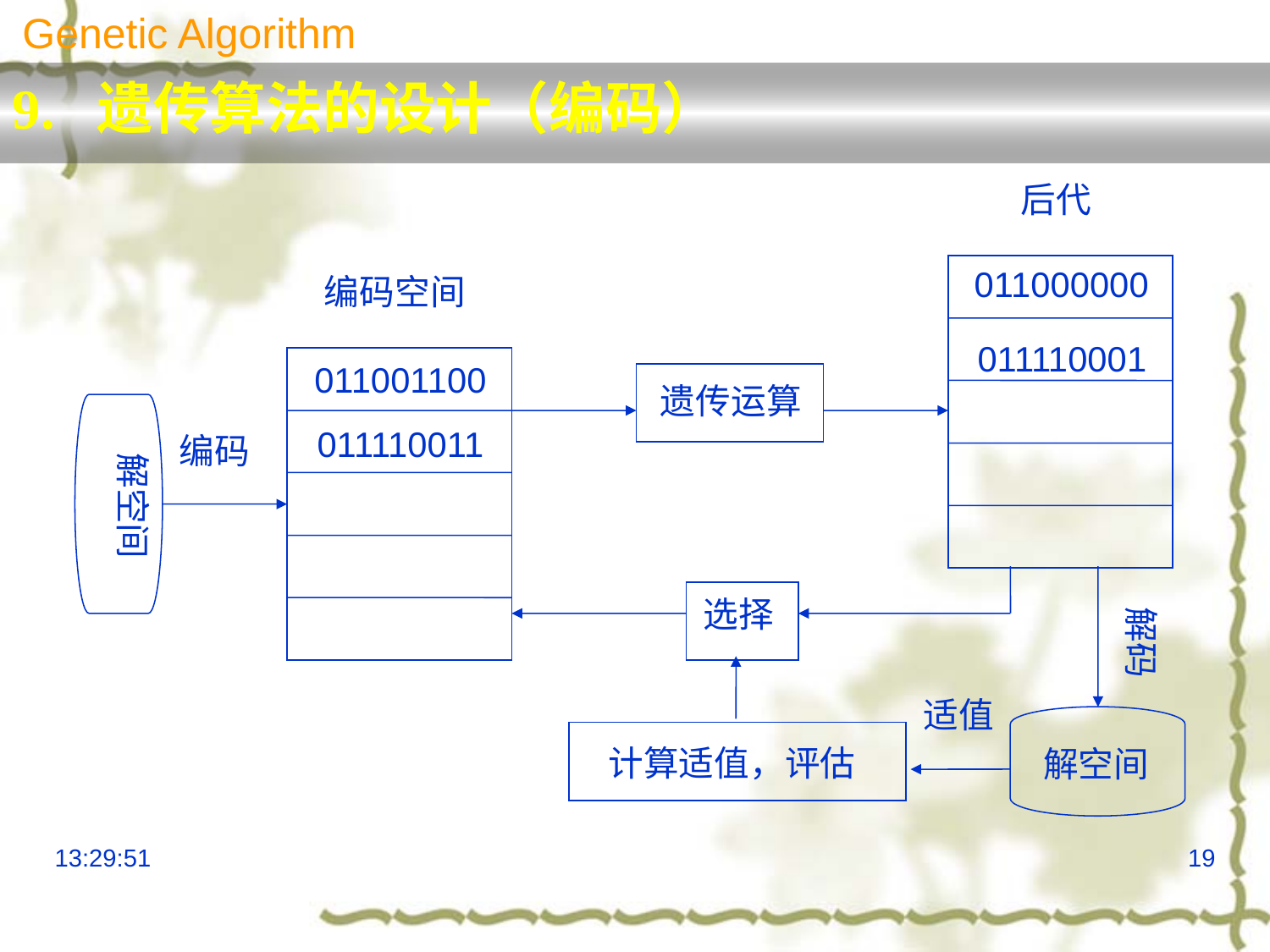

Genetic Algorithm
9.  遗传算法的设计（编码）
后代

011000000
编码空间

011110001

011001100

遗传运算

011110011
编码

解空间

选择

解码

适值

计算适值，评估
解空间

13:29:51
19